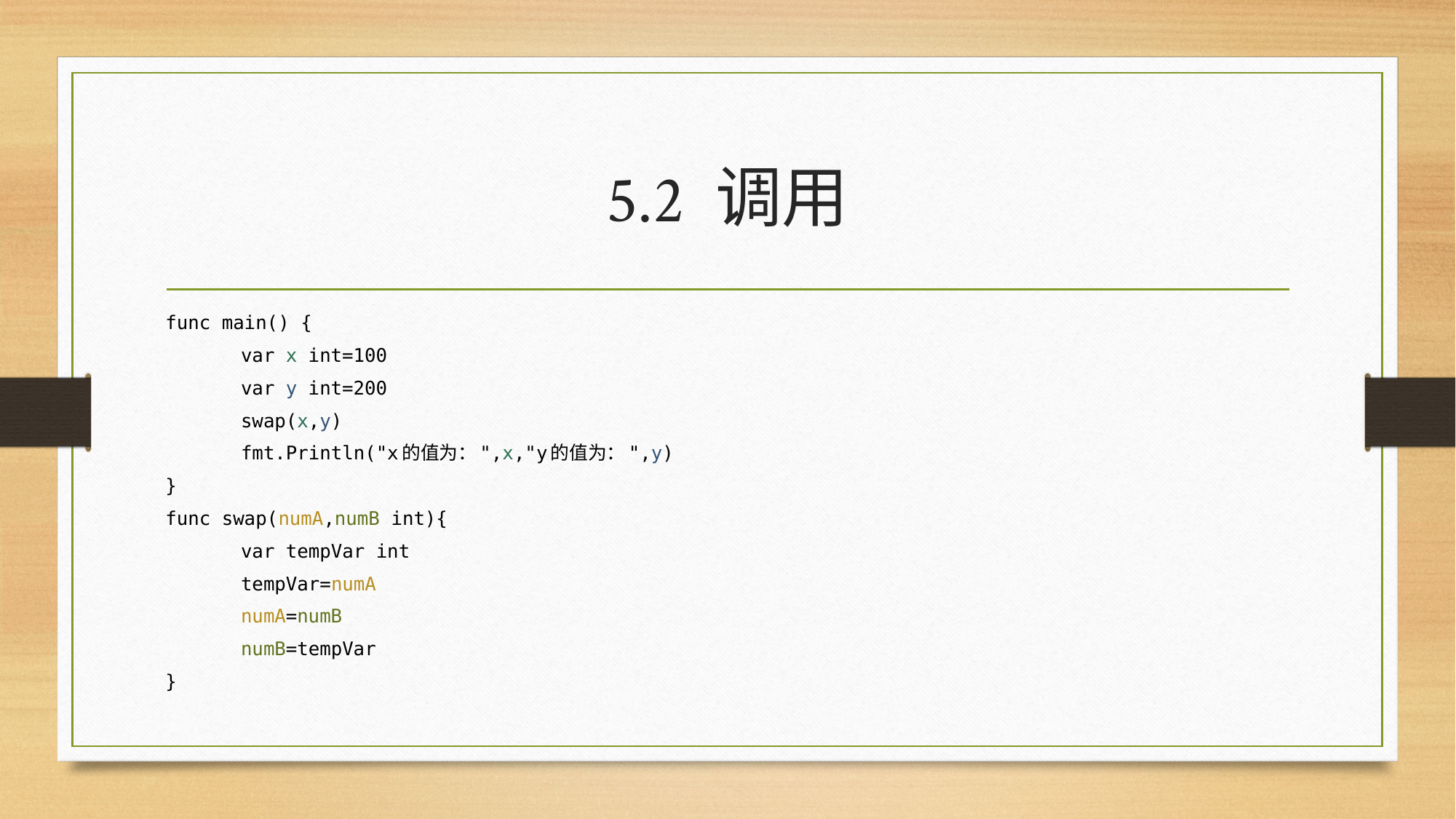

# 5.2 调用
func main() {
	var x int=100
	var y int=200
	swap(x,y)
	fmt.Println("x的值为：",x,"y的值为：",y)
}
func swap(numA,numB int){
	var tempVar int
	tempVar=numA
	numA=numB
	numB=tempVar
}